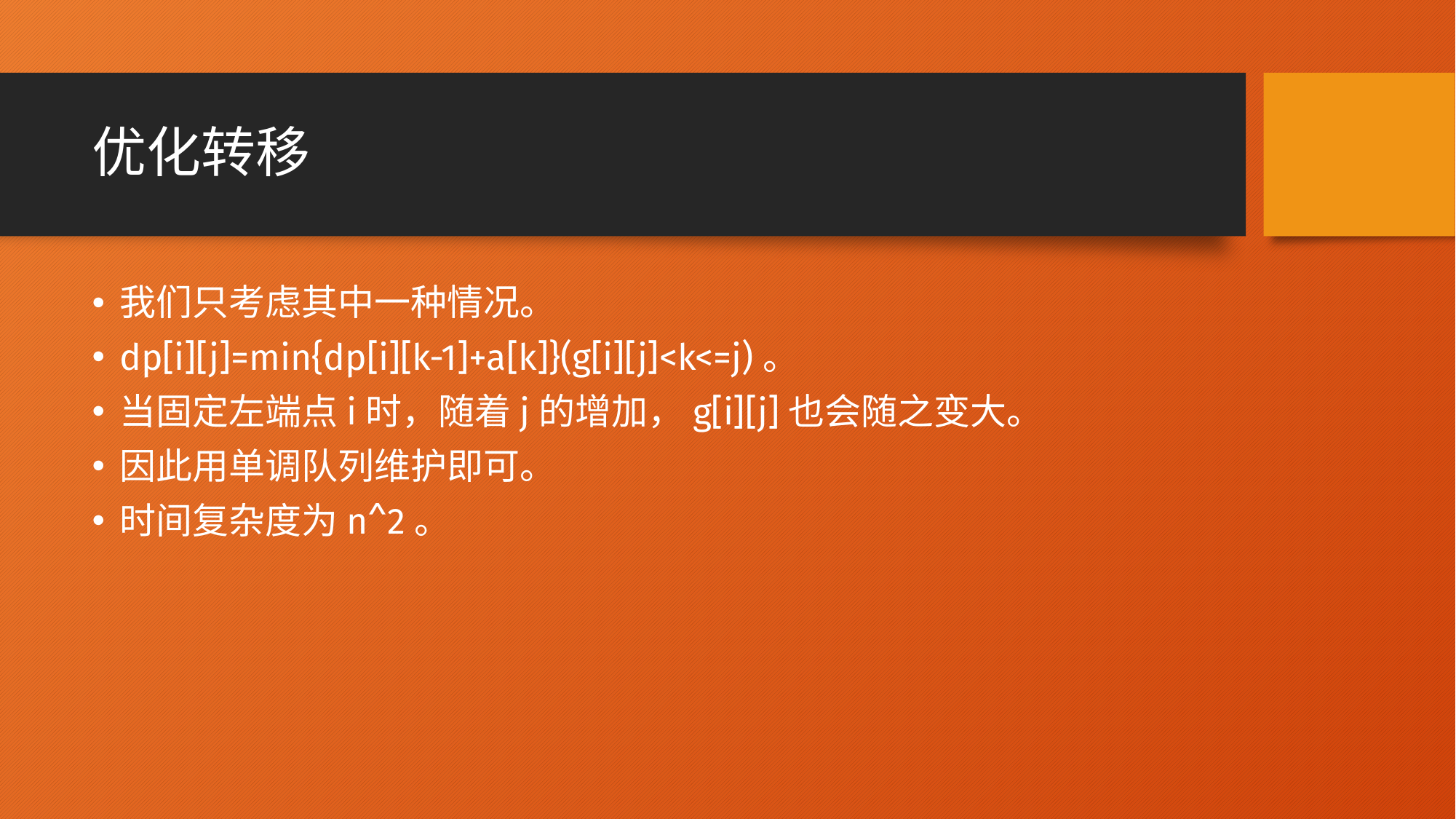

# 优化转移
我们只考虑其中一种情况。
dp[i][j]=min{dp[i][k-1]+a[k]}(g[i][j]<k<=j)。
当固定左端点i时，随着j的增加，g[i][j]也会随之变大。
因此用单调队列维护即可。
时间复杂度为n^2。